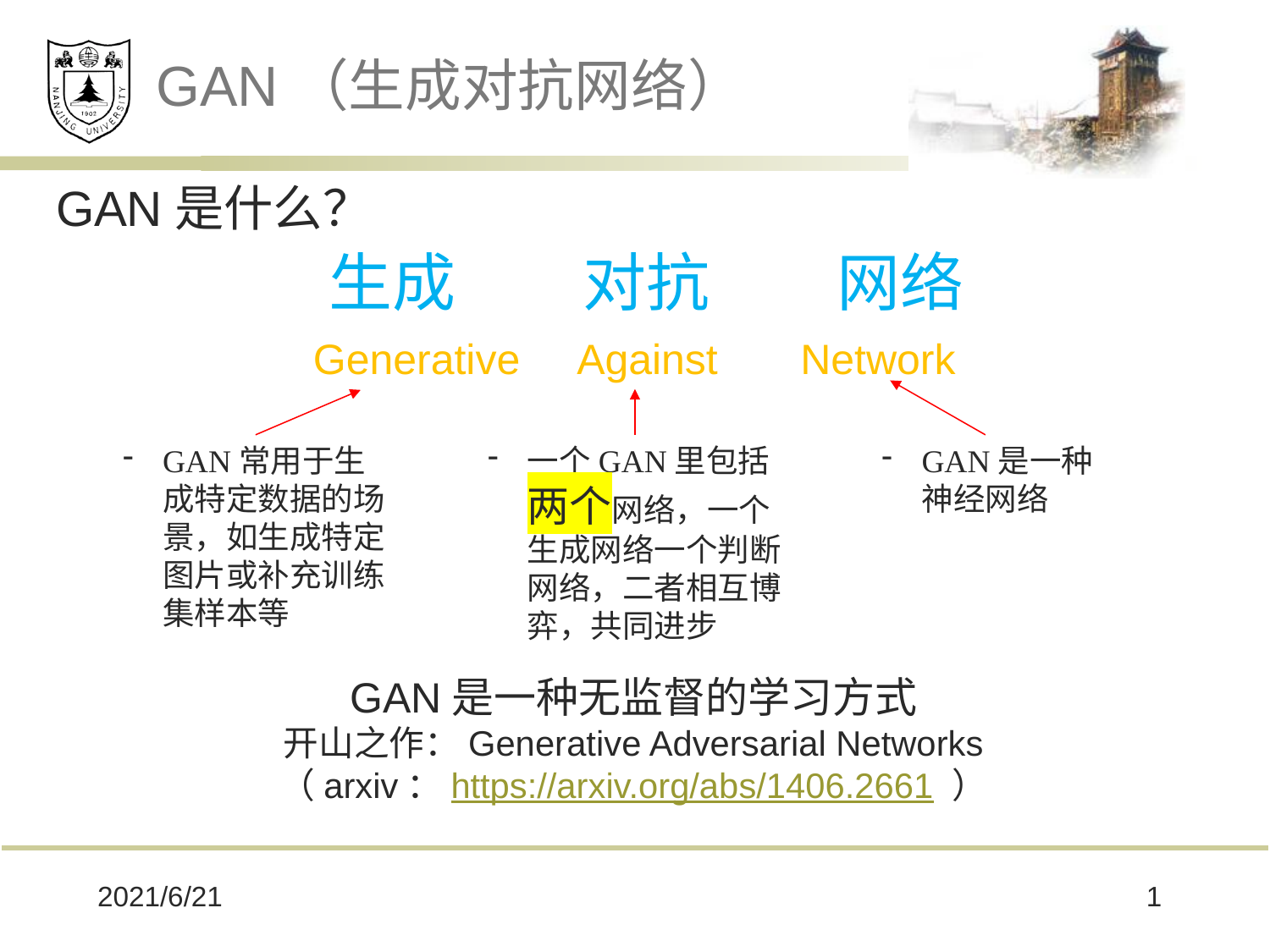

GAN（生成对抗网络）
GAN是什么？
生成	对抗	网络
Generative     Against       Network
GAN常用于生成特定数据的场景，如生成特定图片或补充训练集样本等
一个GAN里包括两个网络，一个生成网络一个判断网络，二者相互博弈，共同进步
GAN是一种神经网络
GAN是一种无监督的学习方式
开山之作：Generative Adversarial Networks
（arxiv：https://arxiv.org/abs/1406.2661 ）
2021/6/21
1